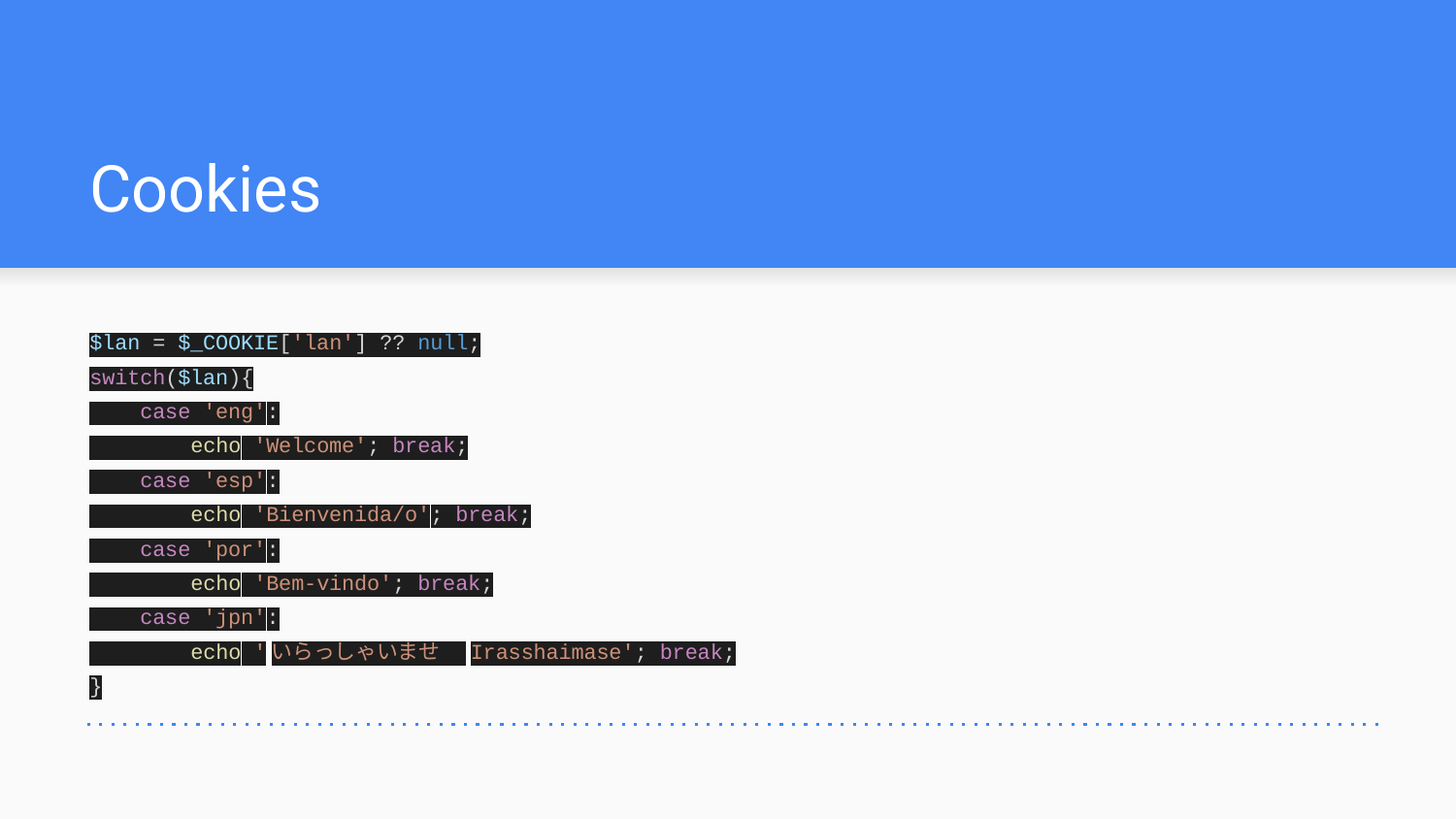

# Cookies
$lan = $_COOKIE['lan'] ?? null;
switch($lan){
    case 'eng':
        echo 'Welcome'; break;
    case 'esp':
        echo 'Bienvenida/o'; break;
    case 'por':
        echo 'Bem-vindo'; break;
    case 'jpn':
        echo 'いらっしゃいませ  Irasshaimase'; break;
}